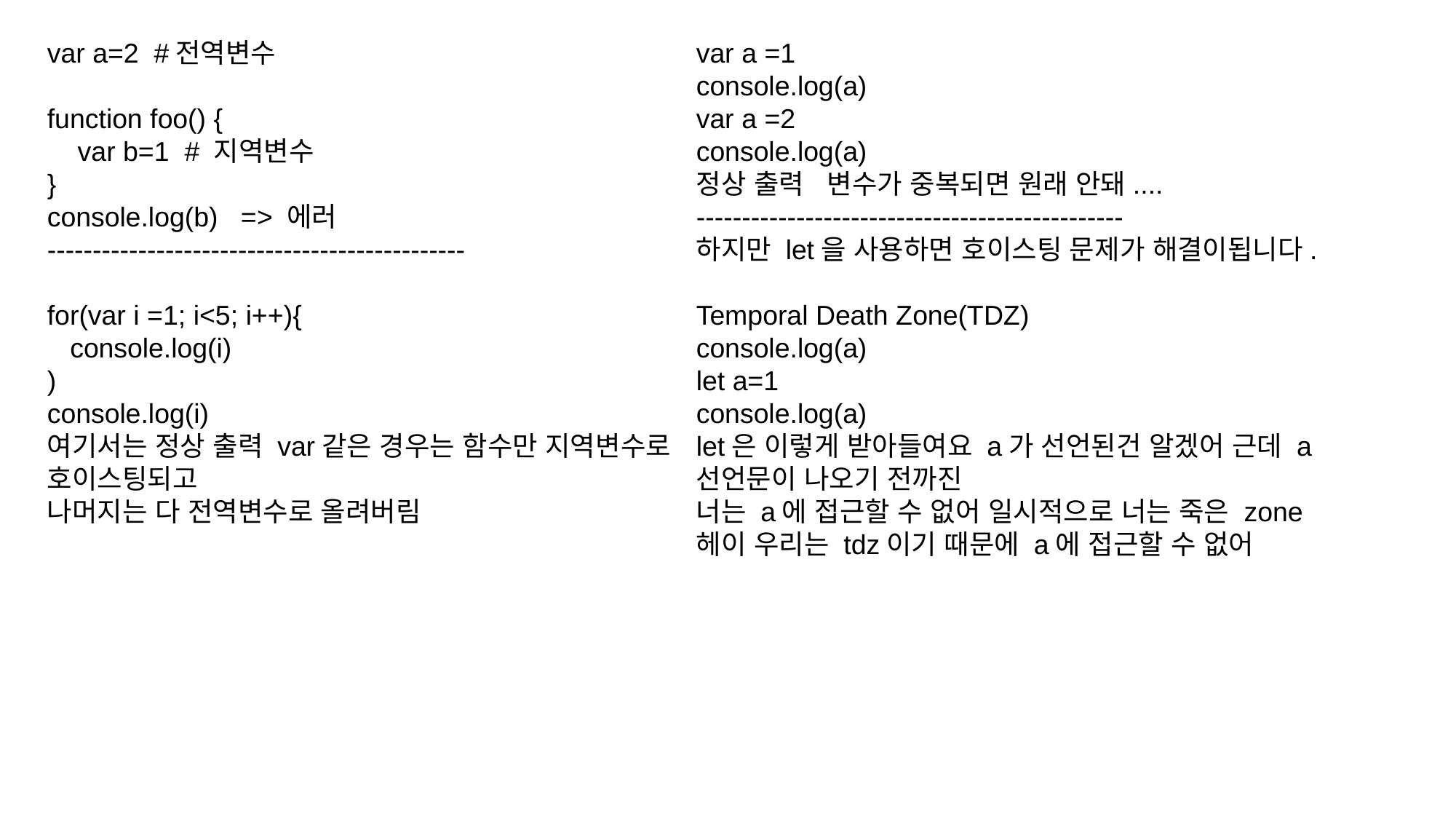

var a=2  #전역변수

function foo() {
    var b=1  # 지역변수
}
console.log(b)   => 에러
----------------------------------------------

for(var i =1; i<5; i++){
   console.log(i)
)
console.log(i)
여기서는 정상 출력 var같은 경우는 함수만 지역변수로 호이스팅되고
나머지는 다 전역변수로 올려버림

var a =1
console.log(a)
var a =2
console.log(a)
정상 출력   변수가 중복되면 원래 안돼....
-----------------------------------------------
하지만 let을 사용하면 호이스팅 문제가 해결이됩니다.

Temporal Death Zone(TDZ)
console.log(a)
let a=1
console.log(a)
let은 이렇게 받아들여요 a가 선언된건 알겠어 근데 a 선언문이 나오기 전까진
너는 a에 접근할 수 없어 일시적으로 너는 죽은 zone
헤이 우리는 tdz이기 때문에 a에 접근할 수 없어